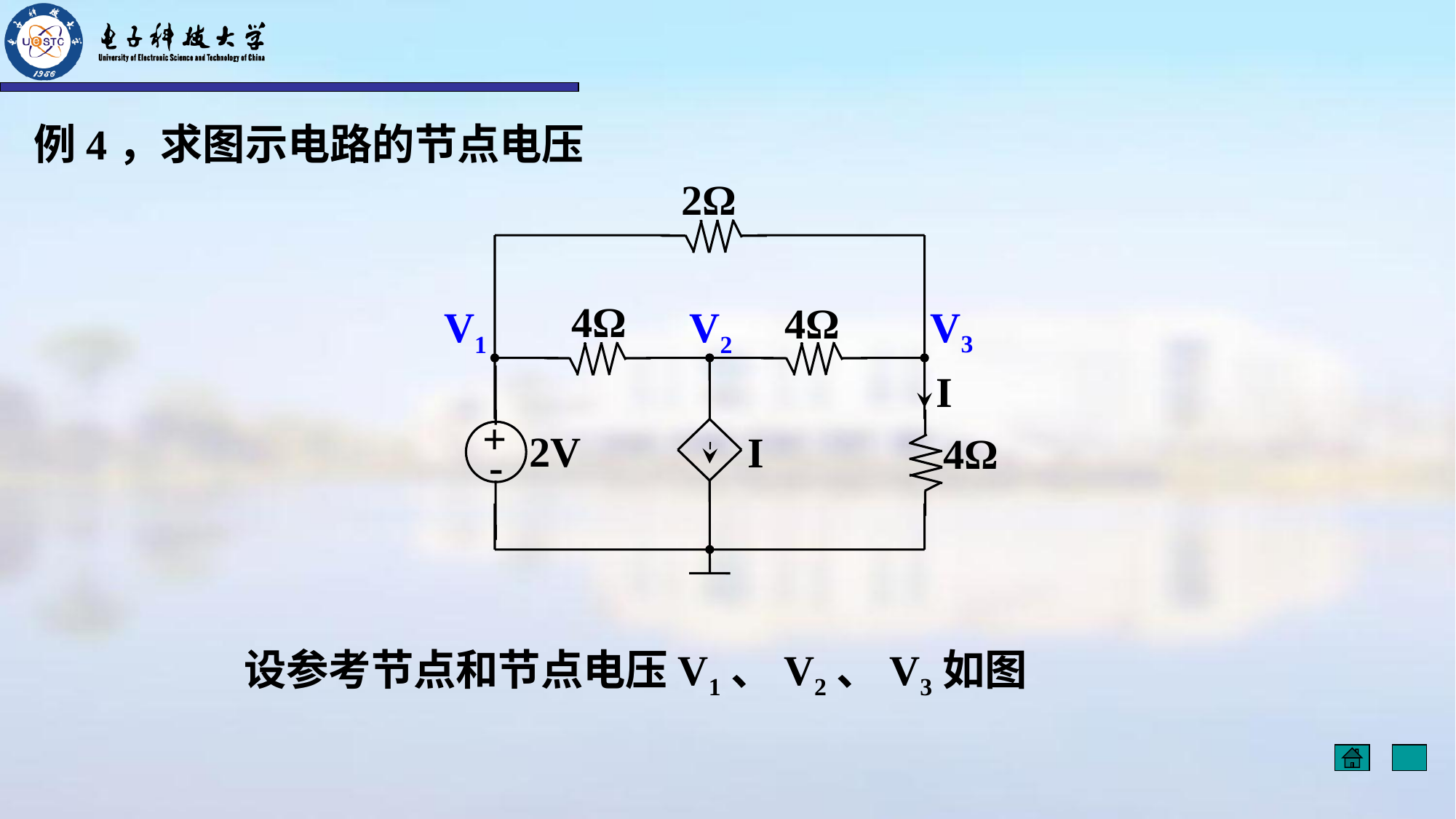

例4，求图示电路的节点电压
2Ω

4Ω
4Ω
V3
V2
V1

I

+

-

2V
I
4Ω

设参考节点和节点电压V1、V2、V3如图